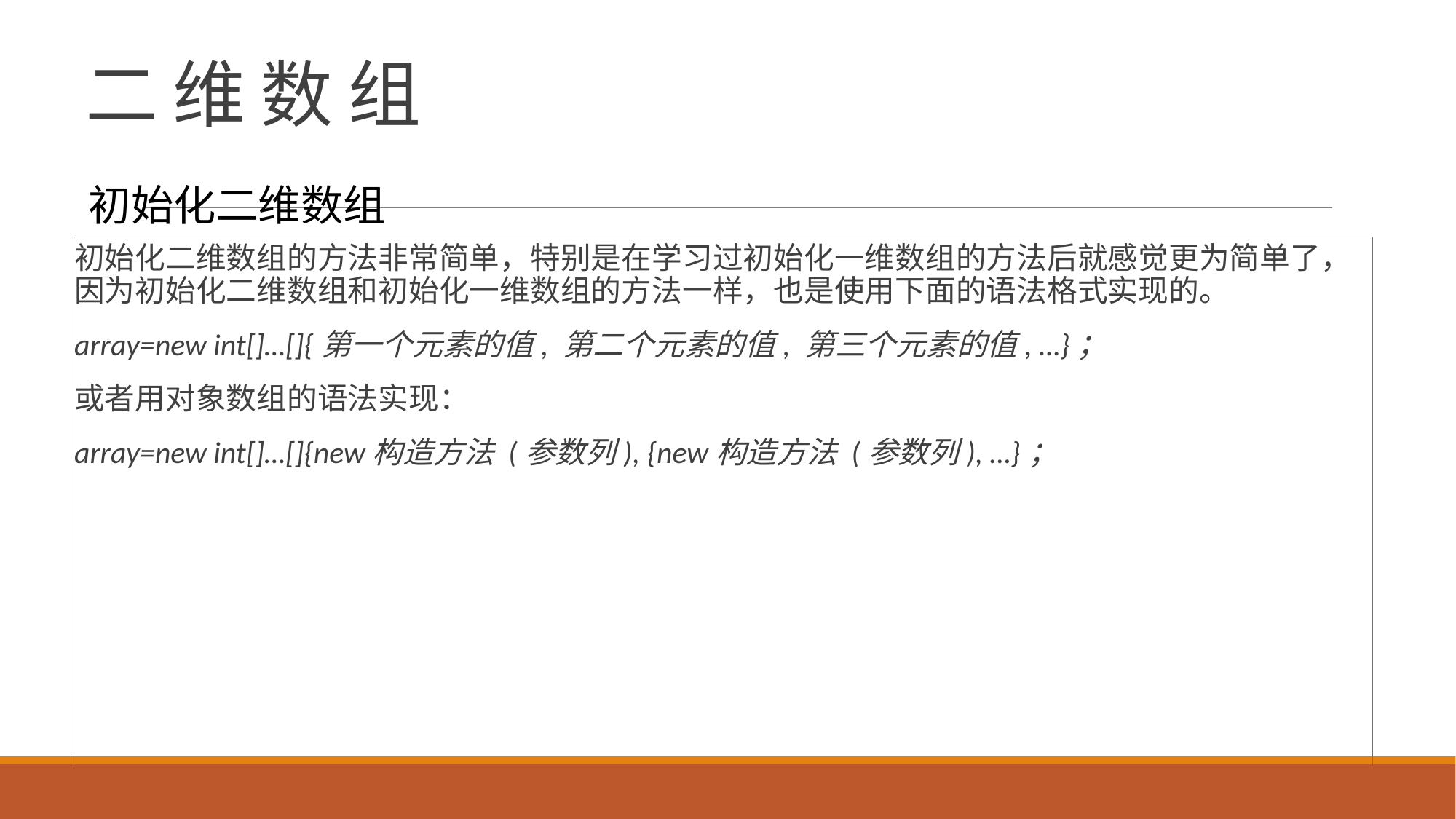

# 二 维 数 组
初始化二维数组
初始化二维数组的方法非常简单，特别是在学习过初始化一维数组的方法后就感觉更为简单了，因为初始化二维数组和初始化一维数组的方法一样，也是使用下面的语法格式实现的。
array=new int[]…[]{第一个元素的值, 第二个元素的值, 第三个元素的值, …}；
或者用对象数组的语法实现：
array=new int[]…[]{new构造方法 (参数列), {new构造方法 (参数列), …}；